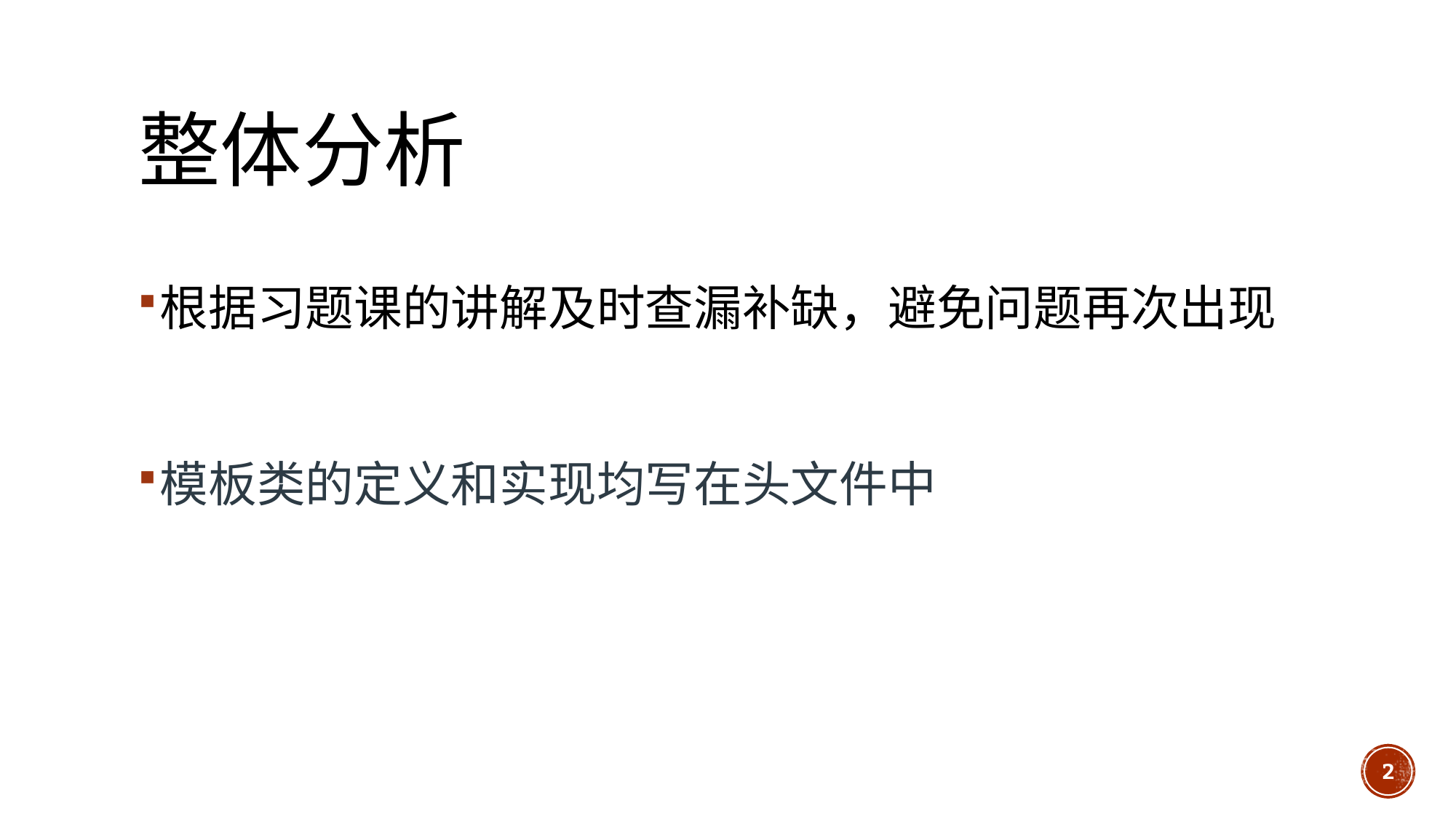

# 整体分析
根据习题课的讲解及时查漏补缺，避免问题再次出现

模板类的定义和实现均写在头文件中

2